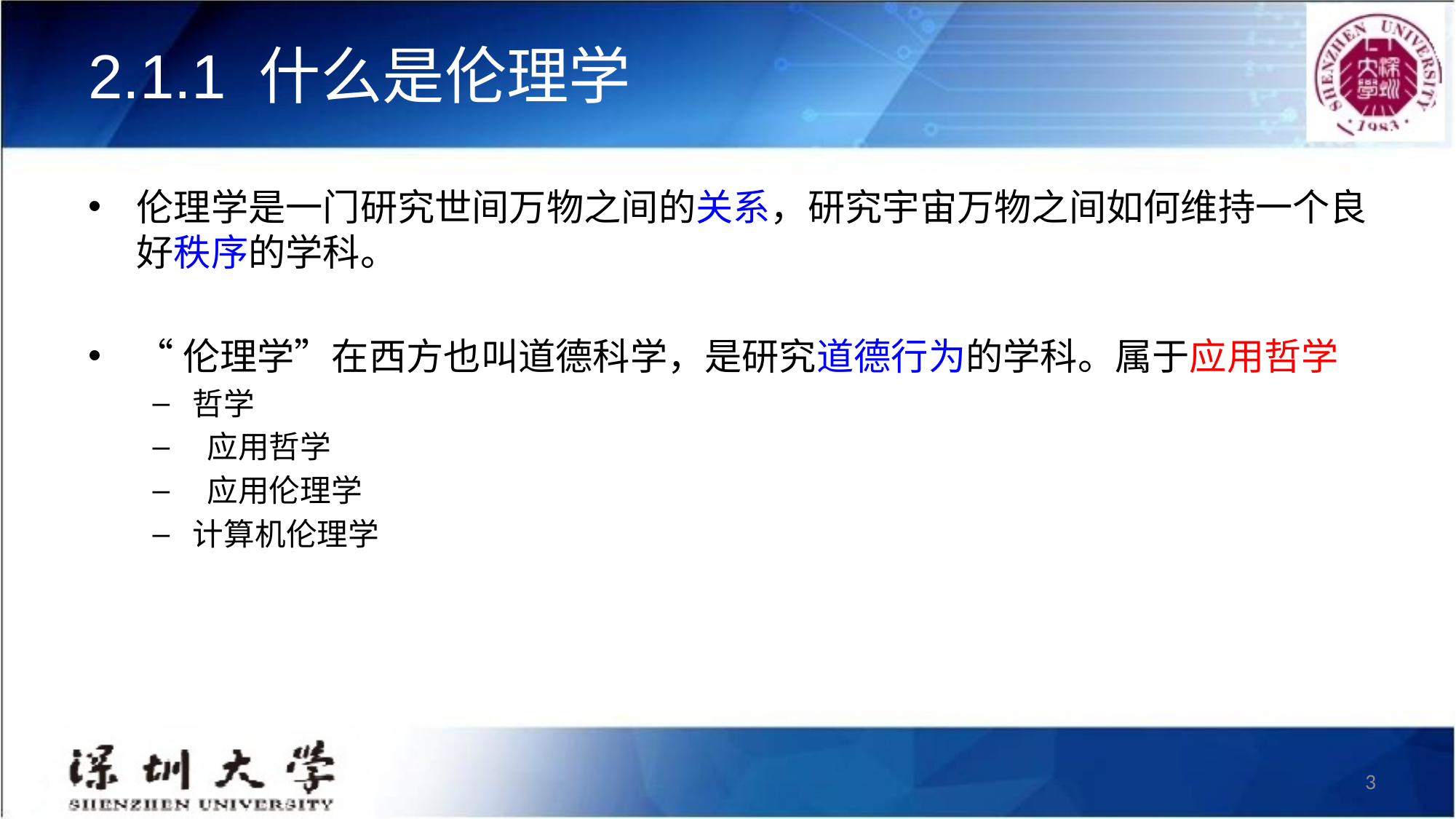

# 2.1.1 什么是伦理学
伦理学是一门研究世间万物之间的关系，研究宇宙万物之间如何维持一个良好秩序的学科。

“伦理学”在西方也叫道德科学，是研究道德行为的学科。属于应用哲学
哲学
 应用哲学
 应用伦理学
计算机伦理学
3